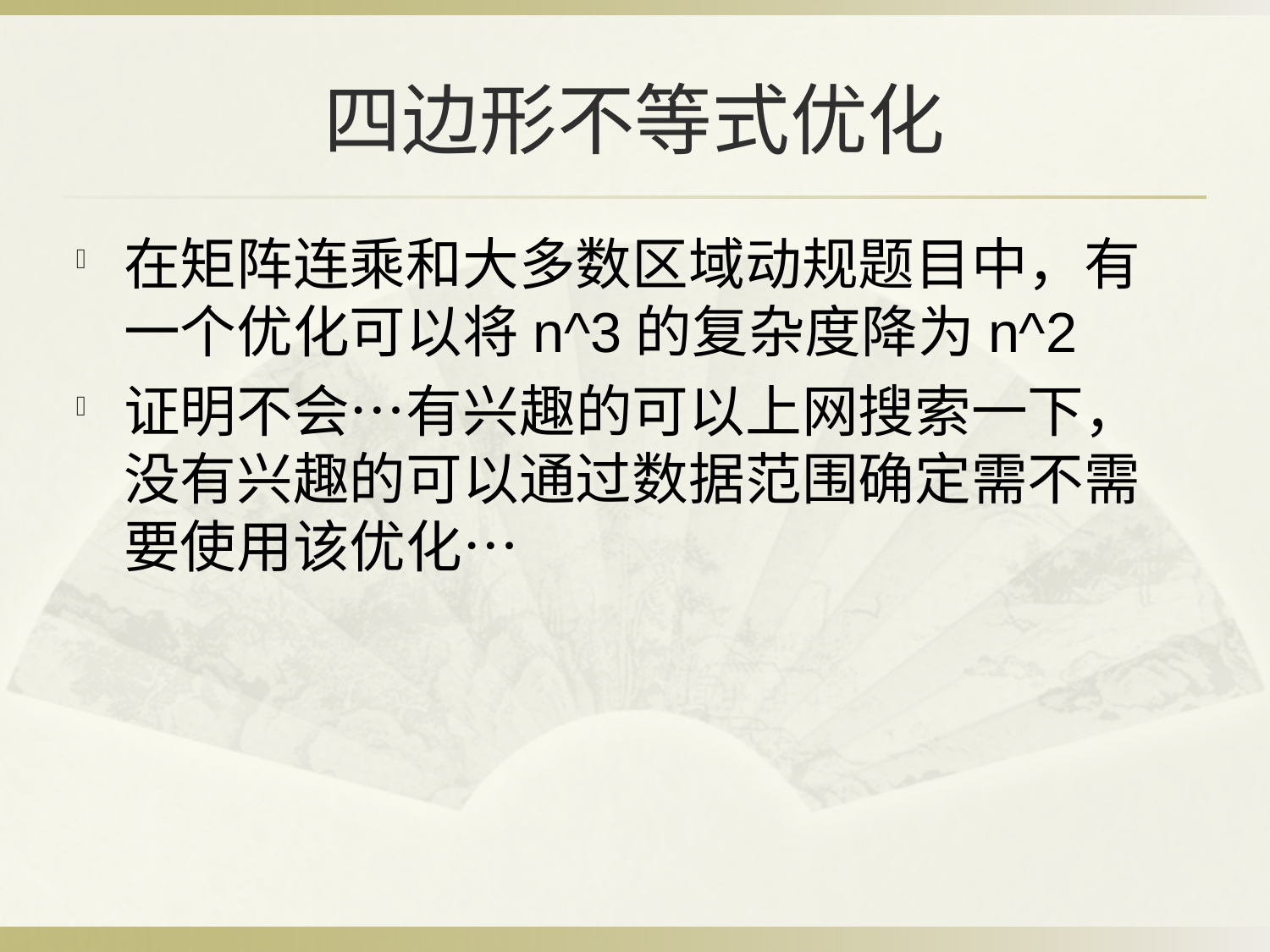

# 四边形不等式优化
在矩阵连乘和大多数区域动规题目中，有一个优化可以将n^3的复杂度降为n^2
证明不会…有兴趣的可以上网搜索一下，没有兴趣的可以通过数据范围确定需不需要使用该优化…